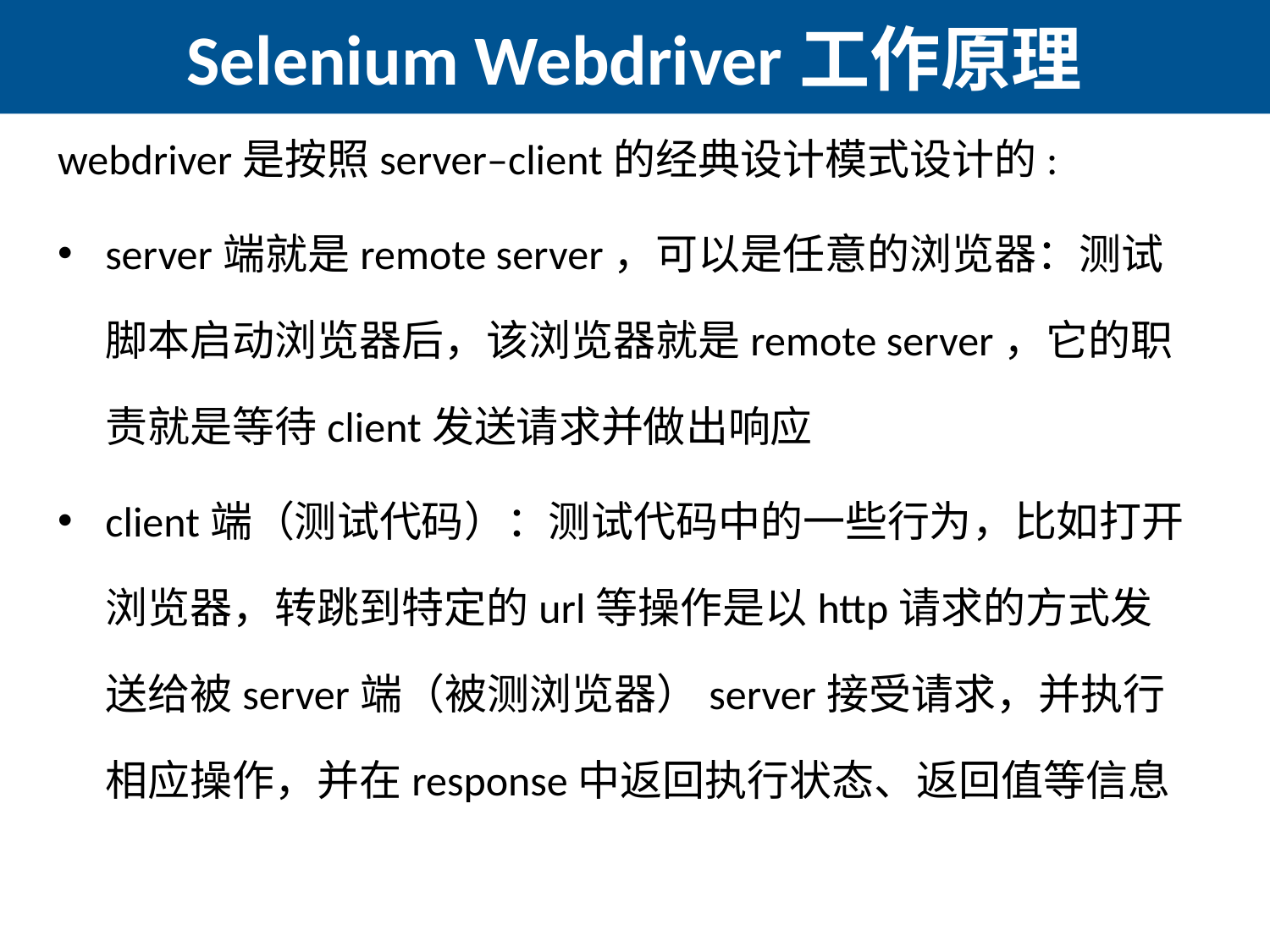

# Selenium Webdriver工作原理
webdriver是按照server–client的经典设计模式设计的:
server端就是remote server，可以是任意的浏览器：测试脚本启动浏览器后，该浏览器就是remote server，它的职责就是等待client发送请求并做出响应
client端（测试代码）：测试代码中的一些行为，比如打开浏览器，转跳到特定的url等操作是以http请求的方式发送给被server端（被测浏览器）server接受请求，并执行相应操作，并在response中返回执行状态、返回值等信息